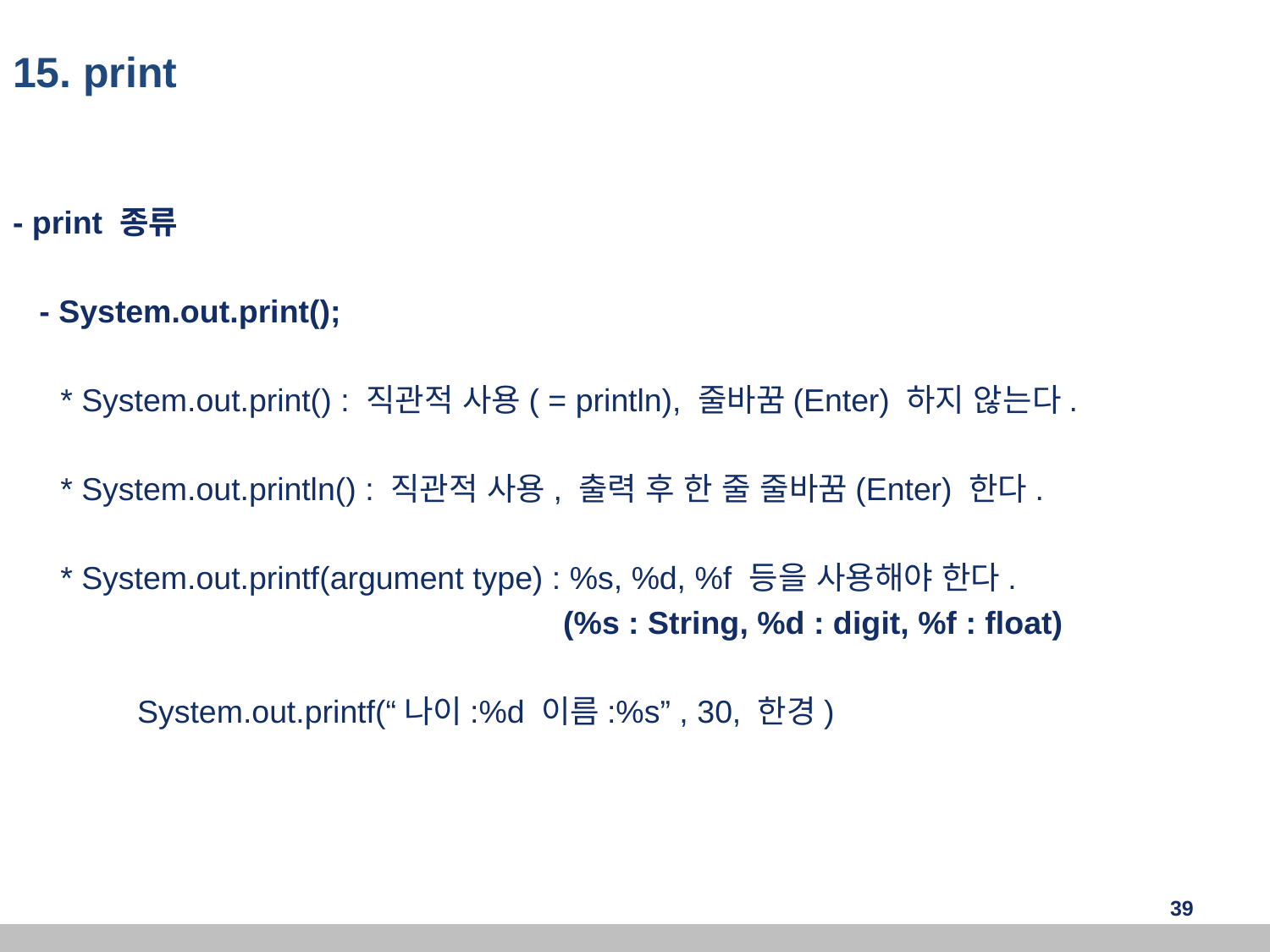

15. print
- print 종류

   - System.out.print();

	* System.out.print() : 직관적 사용( = println), 줄바꿈(Enter) 하지 않는다.

	* System.out.println() : 직관적 사용, 출력 후 한 줄 줄바꿈(Enter) 한다.

	* System.out.printf(argument type) : %s, %d, %f 등을 사용해야 한다.
			                            (%s : String, %d : digit, %f : float)

              System.out.printf(“나이:%d 이름:%s” , 30, 한경)
39